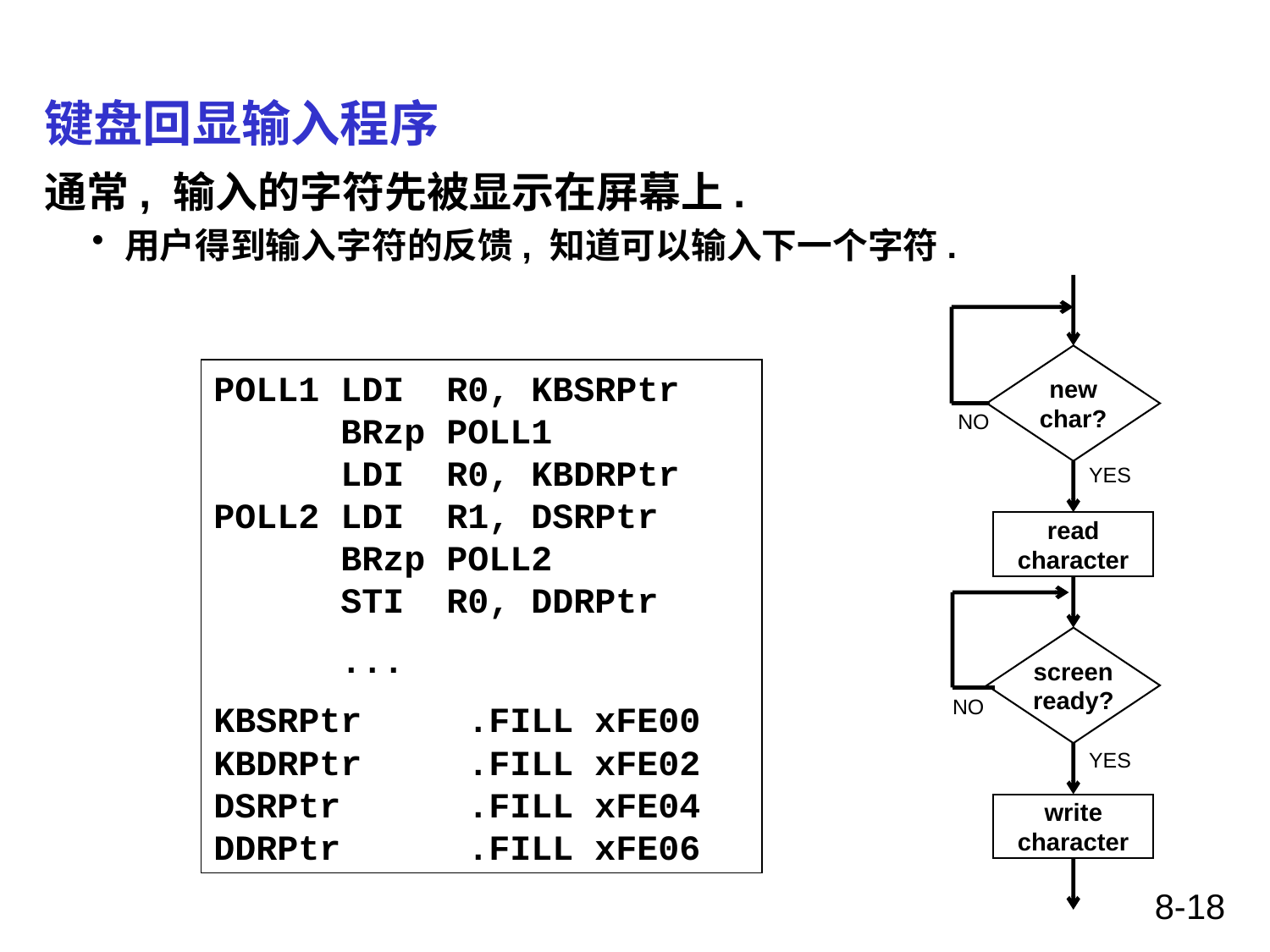

# 键盘回显输入程序
通常, 输入的字符先被显示在屏幕上.
用户得到输入字符的反馈, 知道可以输入下一个字符.

new
char?
POLL1	LDI  R0, KBSRPtr
	BRzp POLL1
	LDI  R0, KBDRPtr
POLL2	LDI  R1, DSRPtr
	BRzp POLL2
	STI  R0, DDRPtr
	...
KBSRPtr	.FILL xFE00
KBDRPtr	.FILL xFE02
DSRPtr	.FILL xFE04
DDRPtr	.FILL xFE06
NO

YES

read
character

screen
ready?
NO

YES

write
character

8-18